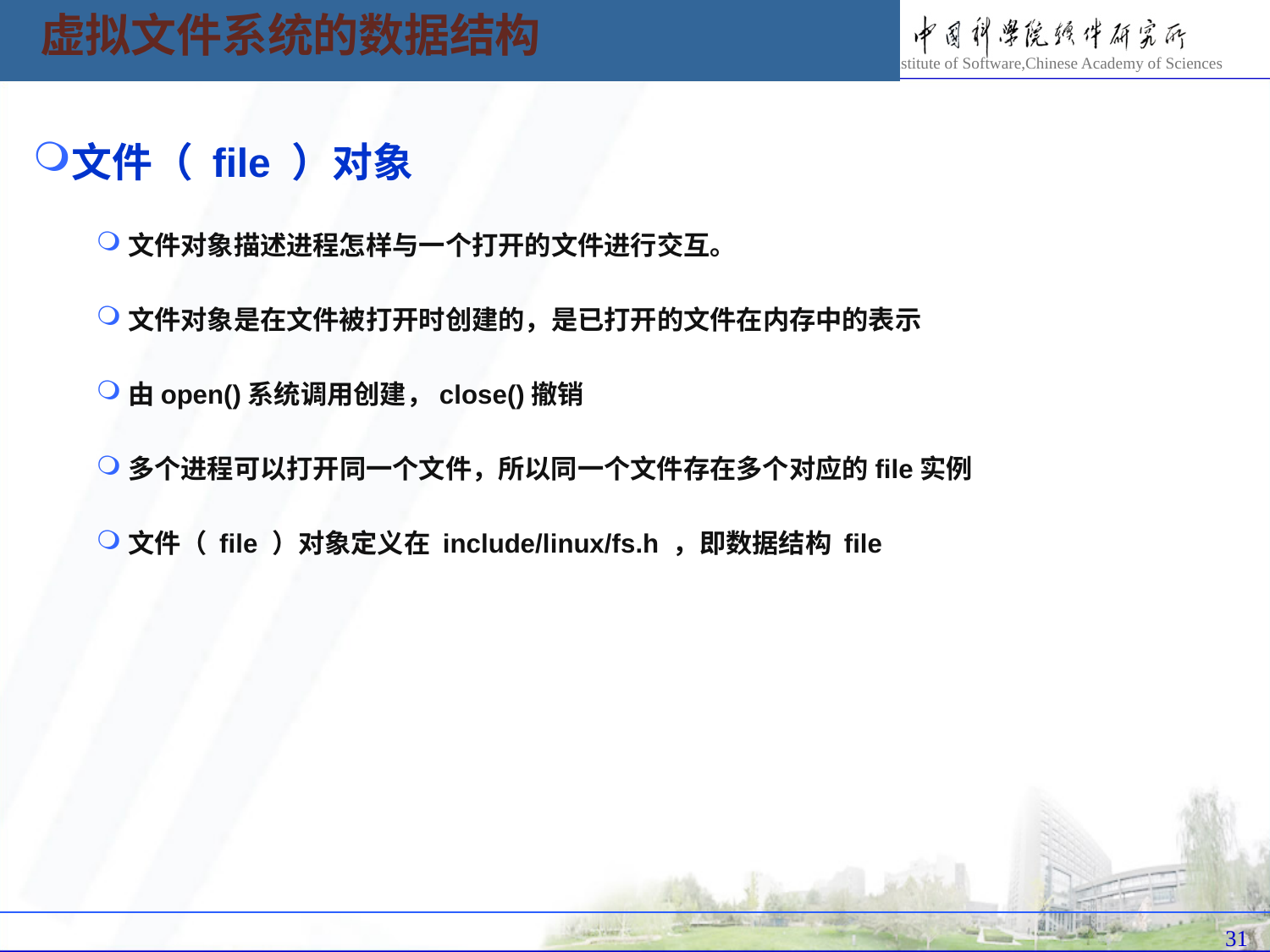

虚拟文件系统的数据结构
文件（ file ）对象

文件对象描述进程怎样与一个打开的文件进行交互。

文件对象是在文件被打开时创建的，是已打开的文件在内存中的表示

由open()系统调用创建，close()撤销

多个进程可以打开同一个文件，所以同一个文件存在多个对应的file实例

文件（ file ）对象定义在 include/linux/fs.h ，即数据结构 file

31